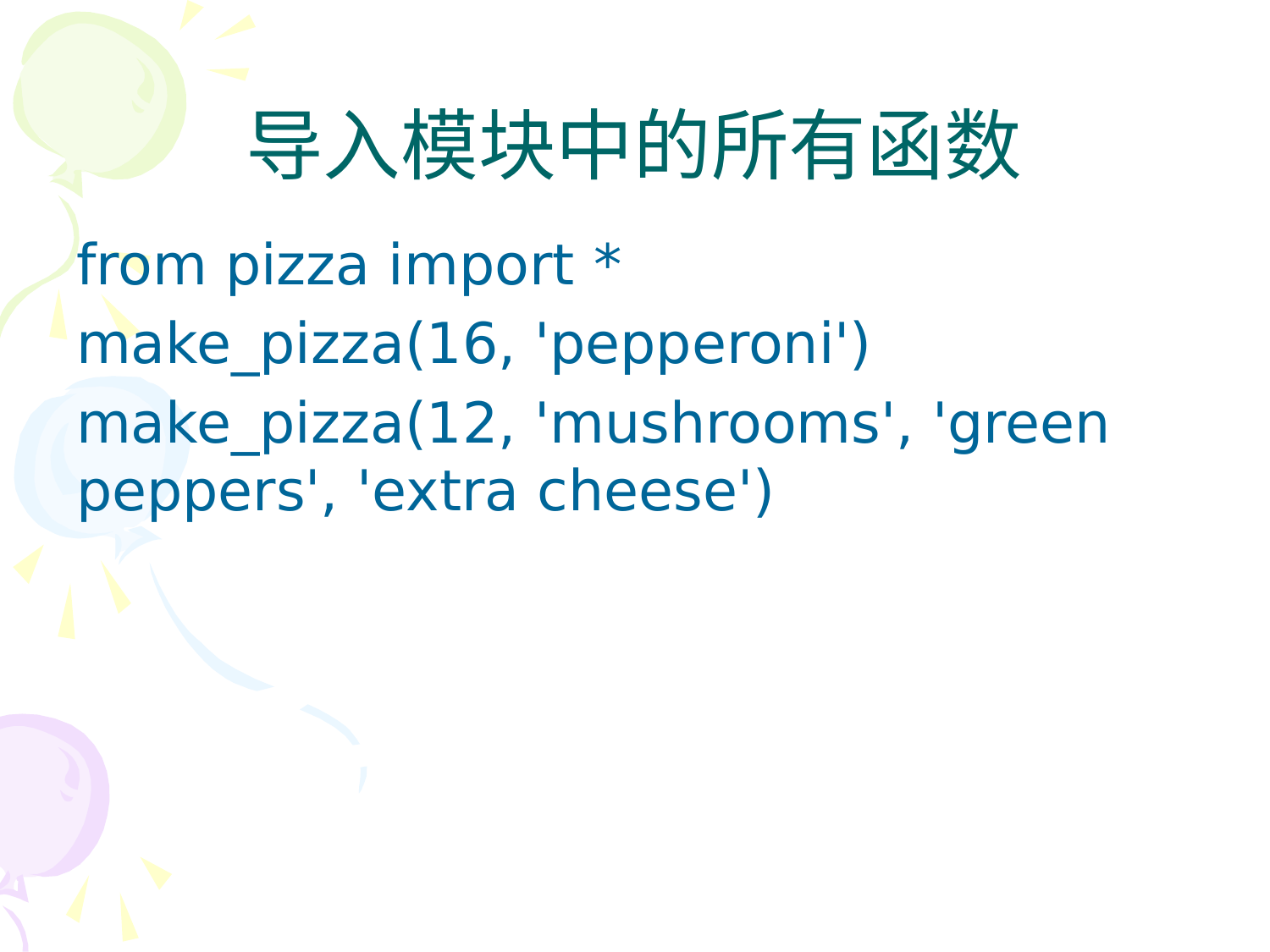

# 导入模块中的所有函数
from pizza import *
make_pizza(16, 'pepperoni')
make_pizza(12, 'mushrooms', 'green peppers', 'extra cheese')